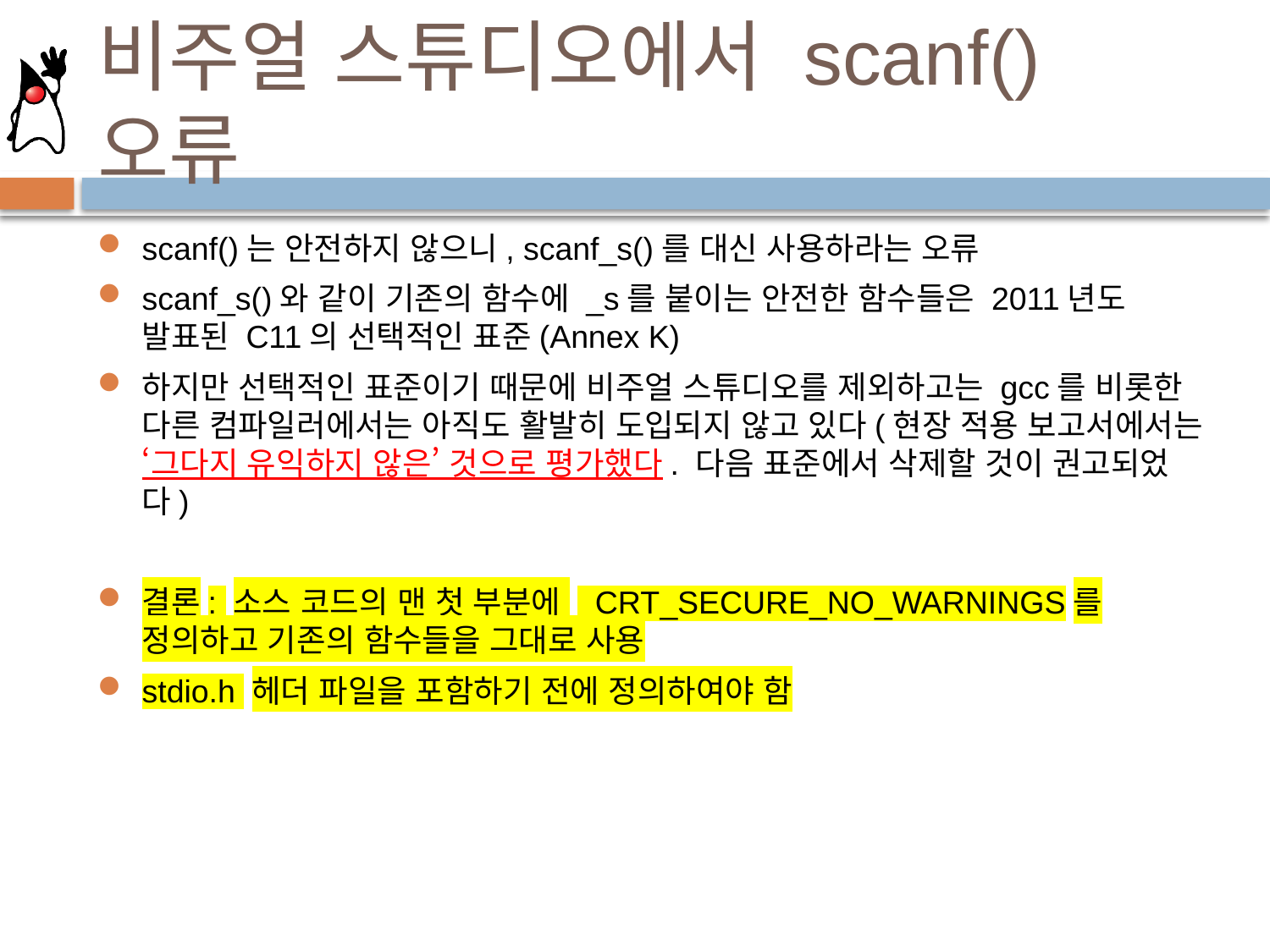

# 비주얼 스튜디오에서 scanf() 오류
scanf()는 안전하지 않으니, scanf_s()를 대신 사용하라는 오류
scanf_s()와 같이 기존의 함수에 _s를 붙이는 안전한 함수들은 2011년도 발표된 C11의 선택적인 표준(Annex K)
하지만 선택적인 표준이기 때문에 비주얼 스튜디오를 제외하고는 gcc를 비롯한 다른 컴파일러에서는 아직도 활발히 도입되지 않고 있다(현장 적용 보고서에서는 ‘그다지 유익하지 않은’ 것으로 평가했다. 다음 표준에서 삭제할 것이 권고되었다)

결론: 소스 코드의 맨 첫 부분에 _CRT_SECURE_NO_WARNINGS를 정의하고 기존의 함수들을 그대로 사용
stdio.h 헤더 파일을 포함하기 전에 정의하여야 함